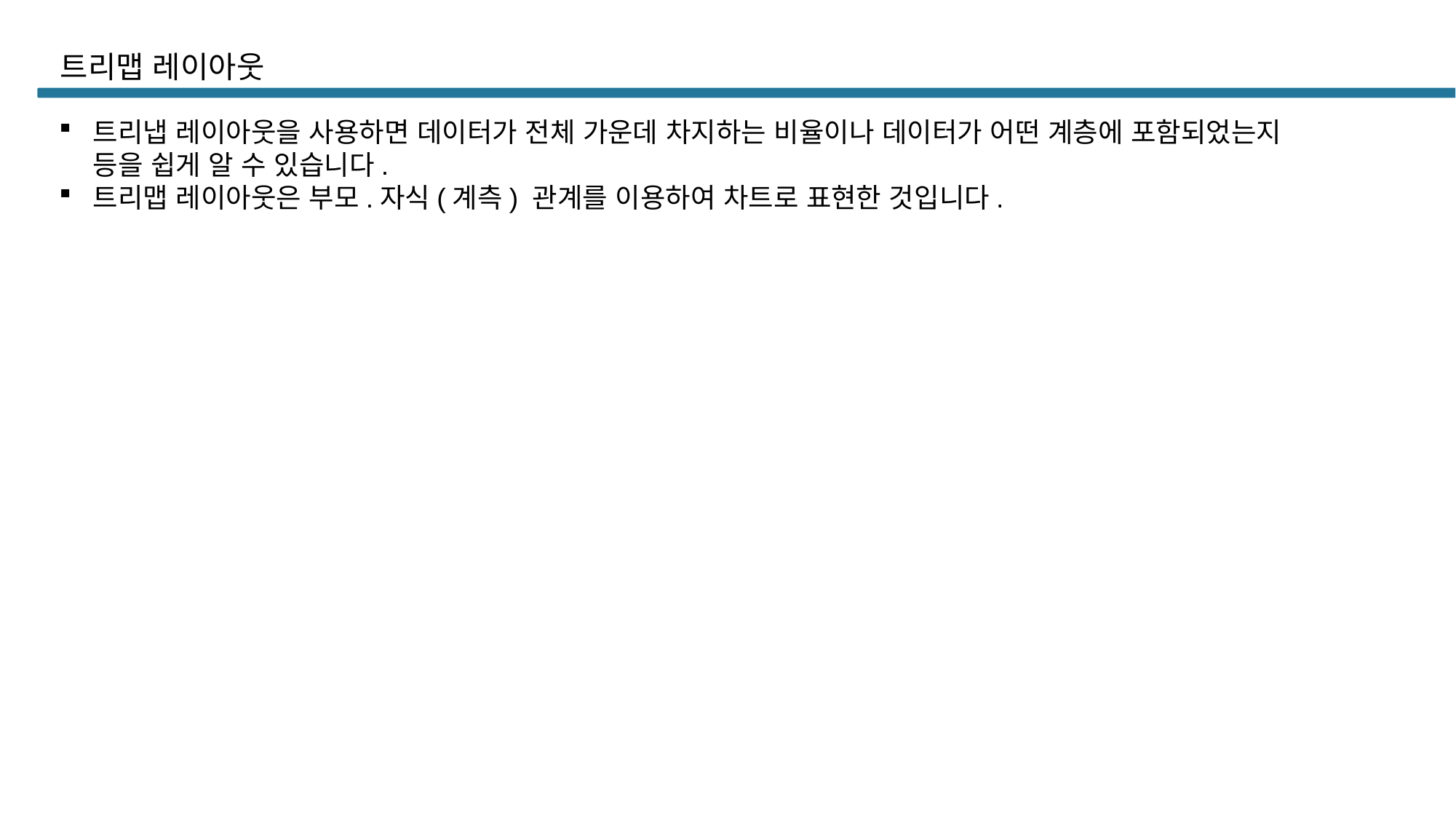

# 트리맵 레이아웃
트리냅 레이아웃을 사용하면 데이터가 전체 가운데 차지하는 비율이나 데이터가 어떤 계층에 포함되었는지 등을 쉽게 알 수 있습니다.
트리맵 레이아웃은 부모.자식(계측) 관계를 이용하여 차트로 표현한 것입니다.